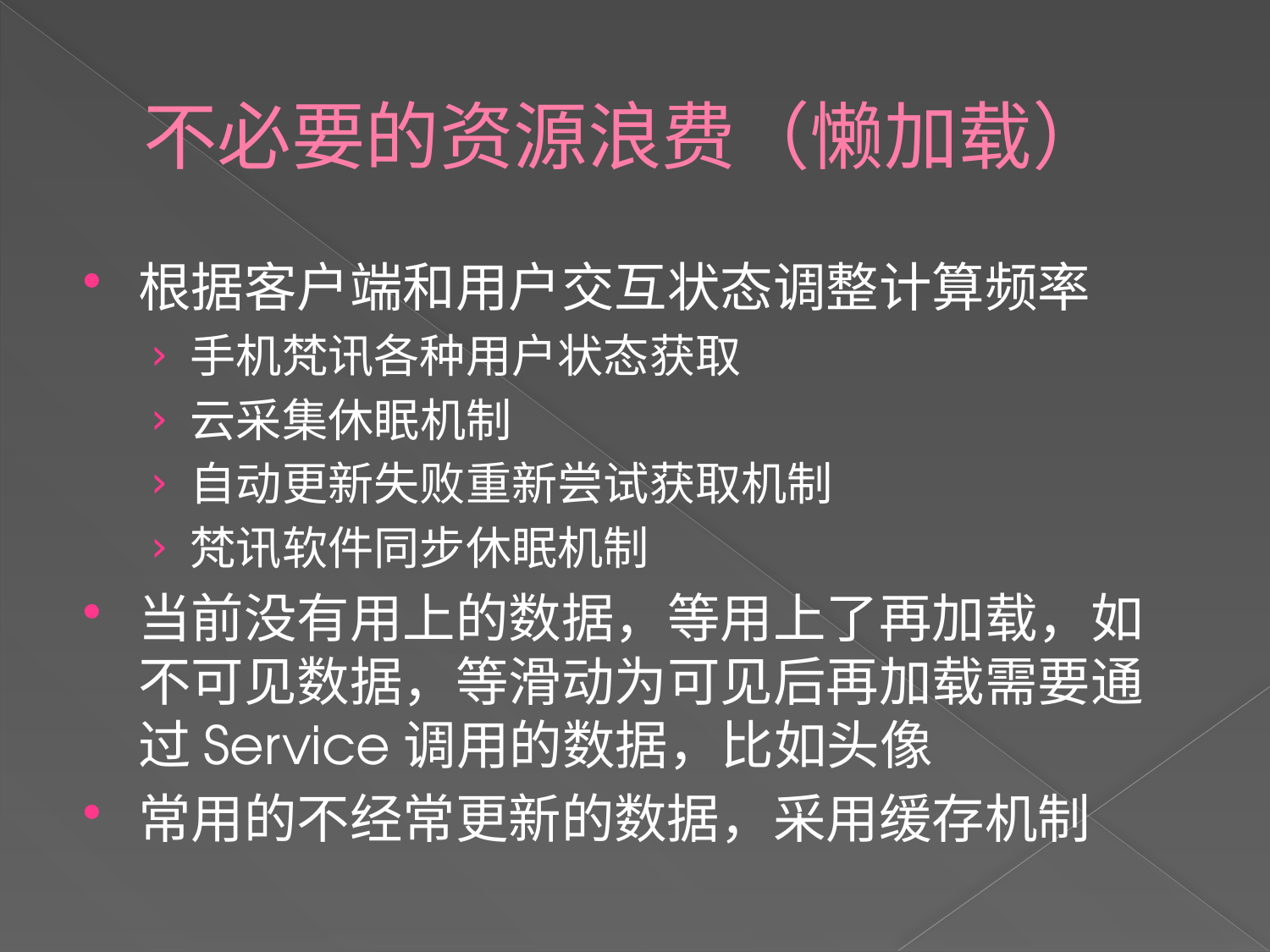

# 不必要的资源浪费（懒加载）
根据客户端和用户交互状态调整计算频率
手机梵讯各种用户状态获取
云采集休眠机制
自动更新失败重新尝试获取机制
梵讯软件同步休眠机制
当前没有用上的数据，等用上了再加载，如不可见数据，等滑动为可见后再加载需要通过Service调用的数据，比如头像
常用的不经常更新的数据，采用缓存机制